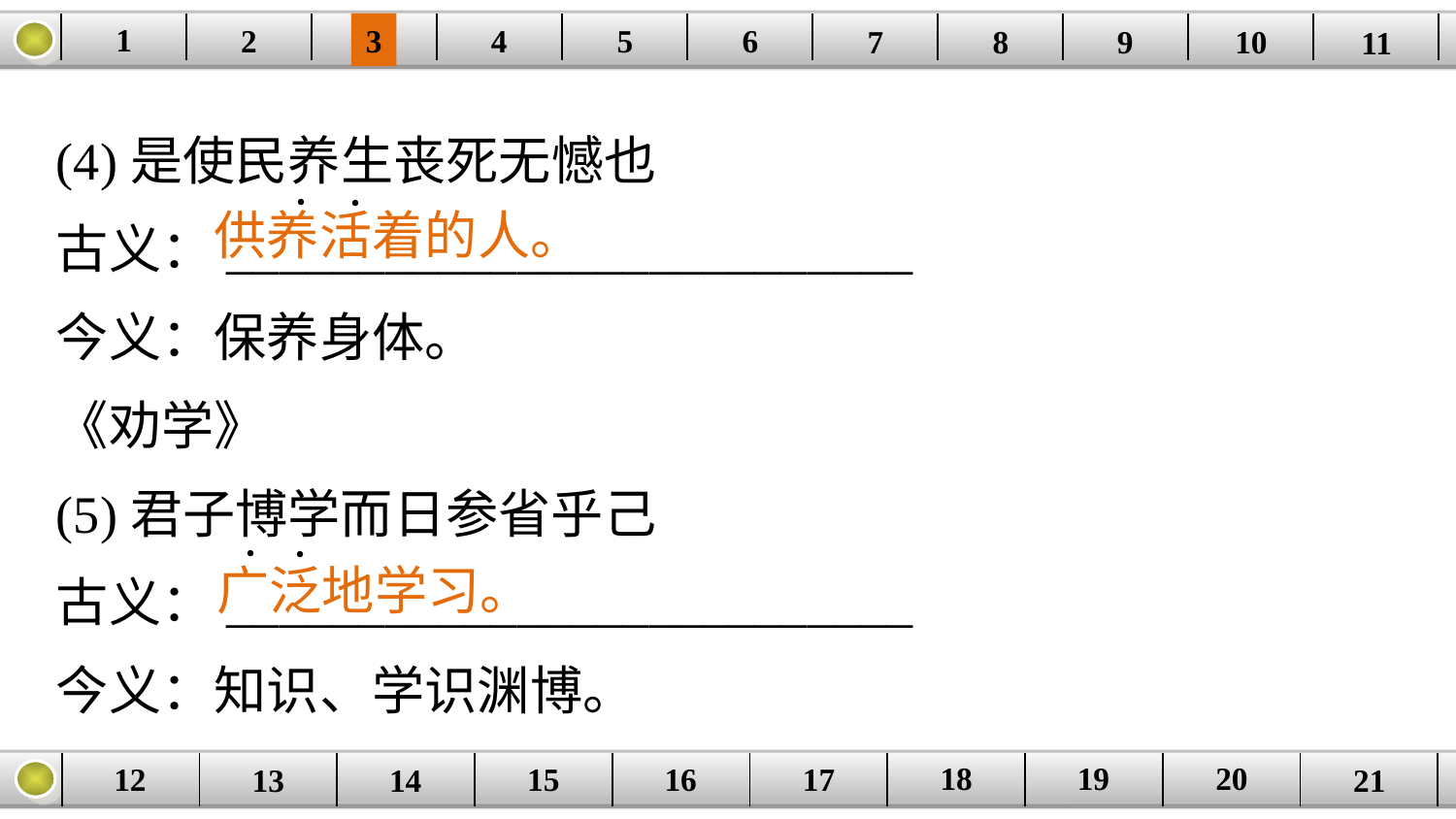

1
2
3
4
|  |  |  |  |  |  |  |  |  |  |  |
| --- | --- | --- | --- | --- | --- | --- | --- | --- | --- | --- |
5
6
7
8
9
10
11

(4)是使民养生丧死无憾也
古义：__________________________
今义：保养身体。
《劝学》
(5)君子博学而日参省乎己
古义：__________________________
今义：知识、学识渊博。
·
·
供养活着的人。
·
·
广泛地学习。
20
19

18
17
16
12
15
14
|  |  |  |  |  |  |  |  |  |  |
| --- | --- | --- | --- | --- | --- | --- | --- | --- | --- |
13
21